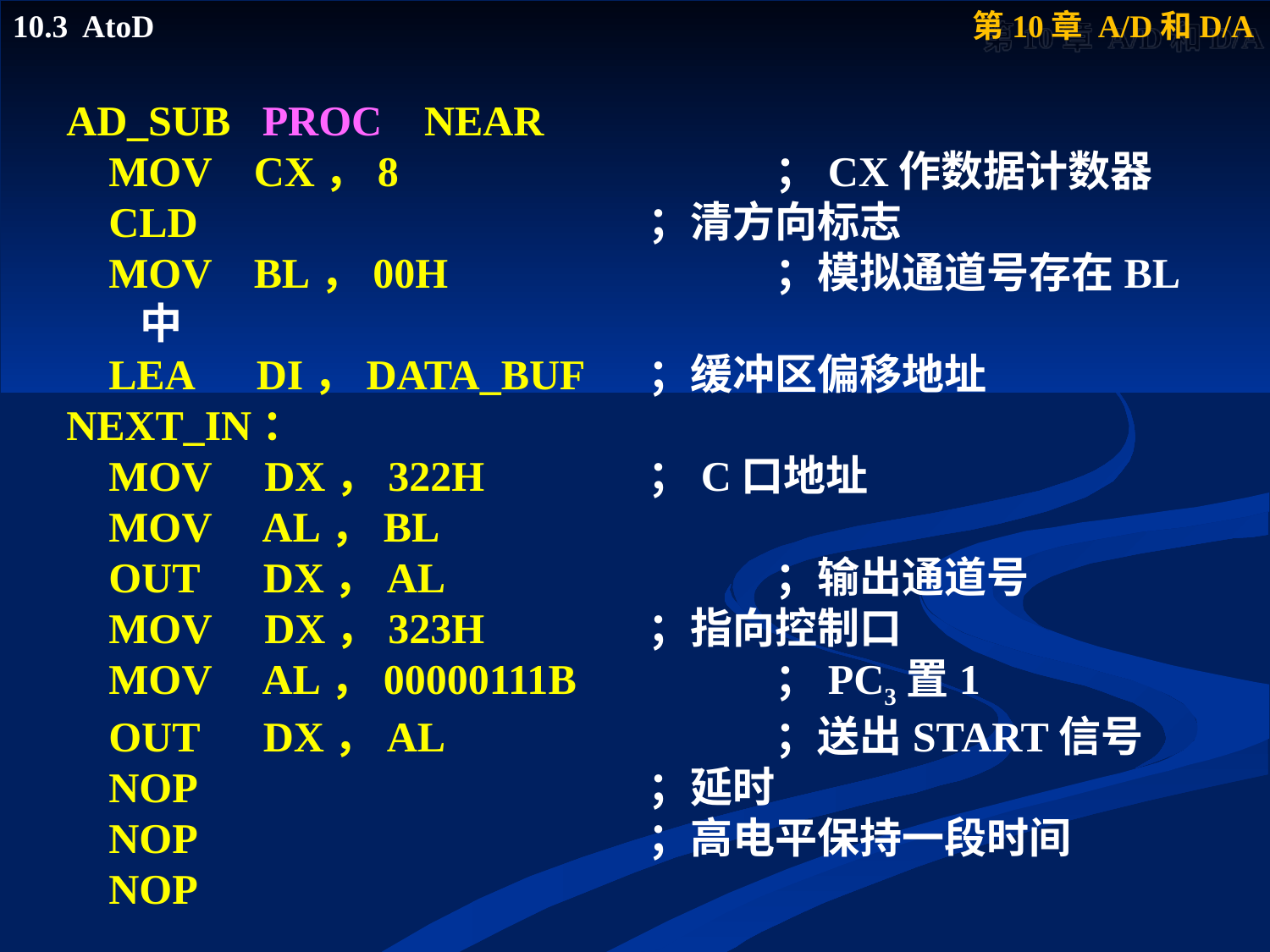

AD_SUB   PROC    NEAR
    MOV    CX，8			；CX作数据计数器
    CLD				；清方向标志
    MOV    BL，00H			；模拟通道号存在BL中
    LEA      DI，DATA_BUF	；缓冲区偏移地址
NEXT_IN：
    MOV     DX，322H		；C口地址
    MOV     AL，BL
    OUT      DX，AL			；输出通道号
    MOV     DX，323H		；指向控制口
    MOV     AL，00000111B		；PC3置1
    OUT      DX，AL			；送出START信号
    NOP				；延时
    NOP				；高电平保持一段时间
    NOP